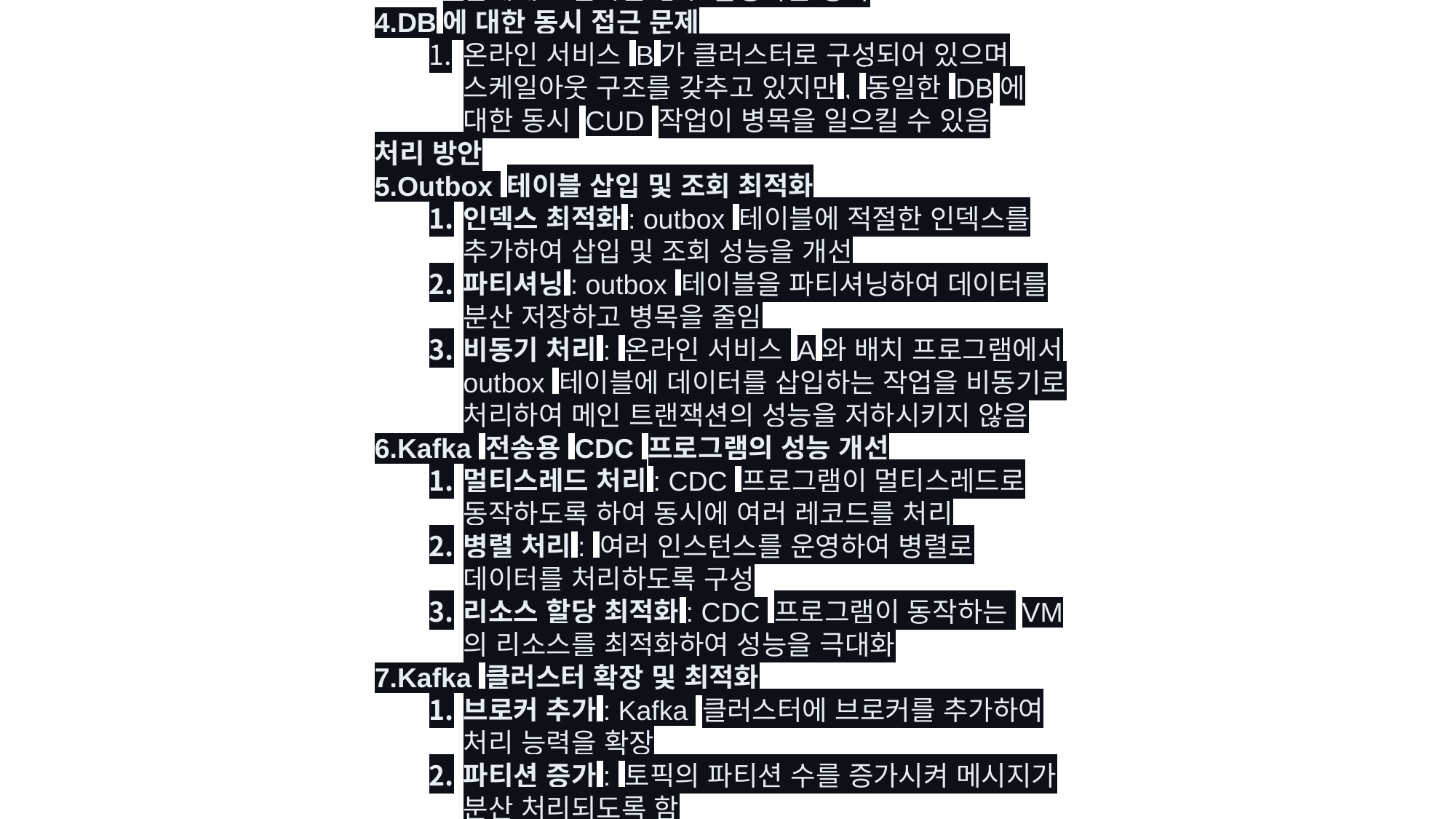

샘플문항 온라인 서비스 A와 배치 프로그램이 동일한 DB를 사용하고 있고, 메시지를 발생시켜 outbox 테이블에 데이터를 삽입하며, VM 기반의 Kafka 전송용 CDC 프로그램이 outbox 테이블에서 데이터를 선택해 Kafka에 게시하고 있습니다. 온라인 서비스 B는 클러스터로 구성되어 있으며 스케일아웃 구조를 갖추고 있고, Kafka에서 구독하여 처리 후 동일한 DB에 CUD를 수행합니다. 이 경우 발생할 수 있는 병목 구간과 처리 방안을 전제 또는 가정을 포함해서 기술하겠습니다.
발생할 수 있는 병목 구간
Outbox 테이블 삽입 및 조회 병목
온라인 서비스 A와 배치 프로그램이 동일한 DB를 사용하면서 outbox 테이블에 데이터를 삽입할 때 발생하는 병목
Kafka 전송용 CDC 프로그램이 outbox 테이블에서 데이터를 조회할 때 발생하는 병목
Kafka 전송용 CDC 프로그램의 성능 문제
VM 기반의 CDC 프로그램이 outbox 테이블에서 데이터를 선택해 Kafka에 게시하는 과정에서 발생하는 병목
Kafka 클러스터의 처리 능력 한계
온라인 서비스 B가 Kafka에서 메시지를 구독하여 처리하는 과정에서 Kafka 클러스터의 처리 능력이 한계에 도달하는 경우 발생하는 병목
DB에 대한 동시 접근 문제
온라인 서비스 B가 클러스터로 구성되어 있으며 스케일아웃 구조를 갖추고 있지만, 동일한 DB에 대한 동시 CUD 작업이 병목을 일으킬 수 있음
처리 방안
Outbox 테이블 삽입 및 조회 최적화
인덱스 최적화: outbox 테이블에 적절한 인덱스를 추가하여 삽입 및 조회 성능을 개선
파티셔닝: outbox 테이블을 파티셔닝하여 데이터를 분산 저장하고 병목을 줄임
비동기 처리: 온라인 서비스 A와 배치 프로그램에서 outbox 테이블에 데이터를 삽입하는 작업을 비동기로 처리하여 메인 트랜잭션의 성능을 저하시키지 않음
Kafka 전송용 CDC 프로그램의 성능 개선
멀티스레드 처리: CDC 프로그램이 멀티스레드로 동작하도록 하여 동시에 여러 레코드를 처리
병렬 처리: 여러 인스턴스를 운영하여 병렬로 데이터를 처리하도록 구성
리소스 할당 최적화: CDC 프로그램이 동작하는 VM의 리소스를 최적화하여 성능을 극대화
Kafka 클러스터 확장 및 최적화
브로커 추가: Kafka 클러스터에 브로커를 추가하여 처리 능력을 확장
파티션 증가: 토픽의 파티션 수를 증가시켜 메시지가 분산 처리되도록 함
컨슈머 그룹 관리: 온라인 서비스 B의 컨슈머 그룹을 최적화하여 메시지 처리 성능을 극대화
DB에 대한 동시 접근 최적화
DB 리플리케이션: 읽기 작업과 쓰기 작업을 분리하여 DB 리플리케이션을 구성
트랜잭션 관리 최적화: 온라인 서비스 B가 DB에 CUD 작업을 할 때 트랜잭션을 최적화하여 락 컨텐션을 줄임
캐싱 사용: 자주 조회되는 데이터는 캐싱을 사용하여 DB 부하를 줄임
전제 및 가정
DBMS가 적절한 인덱스와 파티셔닝을 지원하며, 트랜잭션 처리 능력이 충분하다는 가정
Kafka 클러스터가 확장이 용이하며, 충분한 리소스를 사용할 수 있다는 가정
온라인 서비스 A, B, 그리고 배치 프로그램이 리소스 경쟁 없이 독립적으로 동작할 수 있다는 가정
네트워크 대역폭이 충분하여 Kafka와 DB 간의 데이터 전송이 병목을 일으키지 않는다는 가정
이러한 방안들을 통해 시스템 전반의 병목 구간을 최소화하고, 온라인 서비스 A와 B, 배치 프로그램, Kafka, DB 간의 상호작용을 최적화할 수 있습니다.